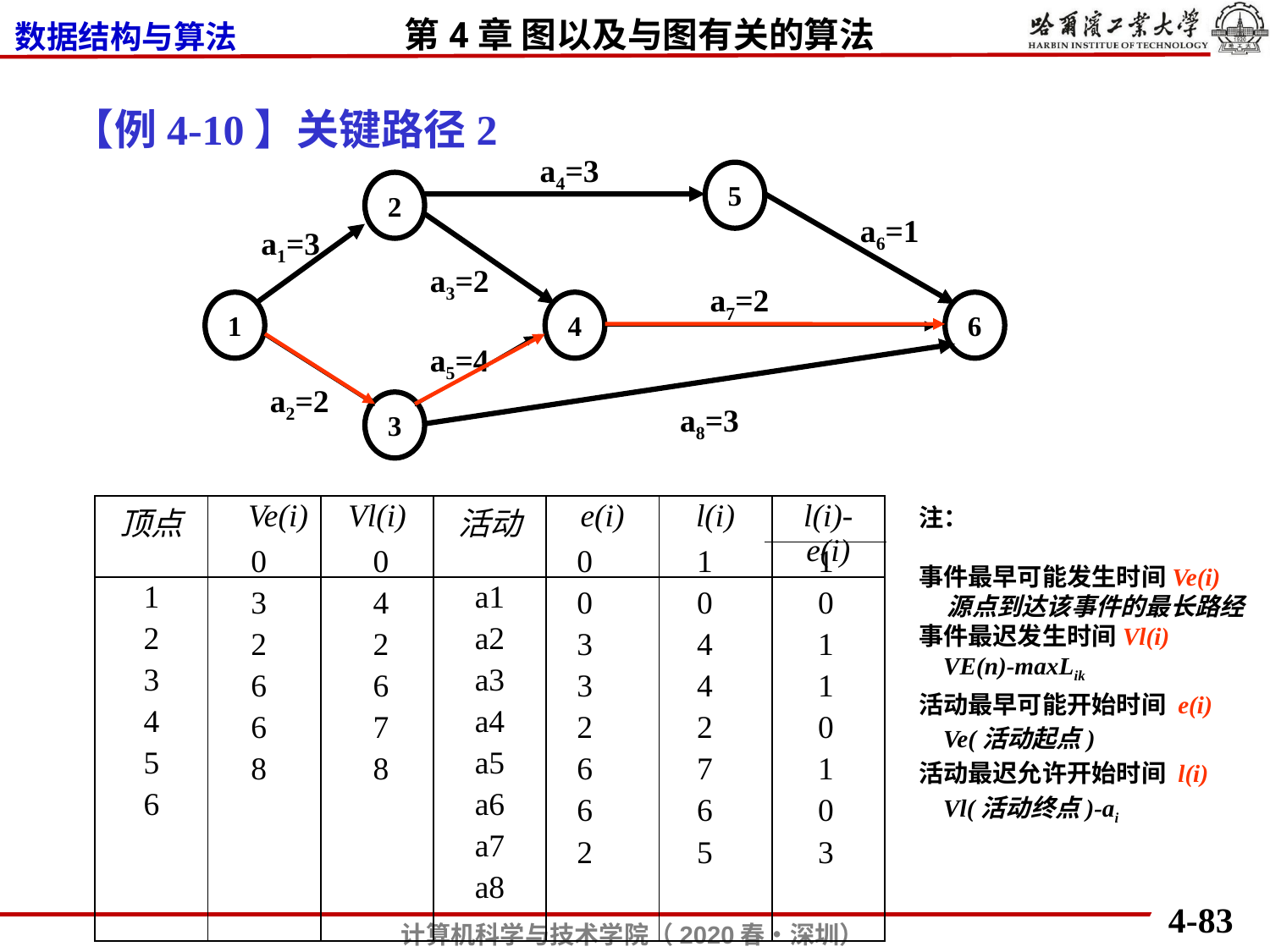

【例4-10】关键路径2
a4=3
5
2

a6=1

a1=3

a3=2
a7=2
1
4
6

a5=4

a2=2
3
a8=3

| 顶点 | Ve(i) | Vl(i) | 活动 | e(i) | l(i) | l(i)-e(i) |
| --- | --- | --- | --- | --- | --- | --- |
| 1 2 3 4 5 6 |  |  | a1 a2 a3 a4 a5 a6 a7 a8 |  |  |  |
注：

事件最早可能发生时间Ve(i)
    源点到达该事件的最长路经
事件最迟发生时间Vl(i)
    VE(n)-maxLik
活动最早可能开始时间 e(i)
    Ve(活动起点)
活动最迟允许开始时间 l(i)
    Vl(活动终点)-ai
| 0 3 2 6 6 8 | 0 4 2 6 7 8 |  | 0 0 3 3 2 6 6 2 | 1 0 4 4 2 7 6 5 | 1 0 1 1 0 1 0 3 |
| --- | --- | --- | --- | --- | --- |